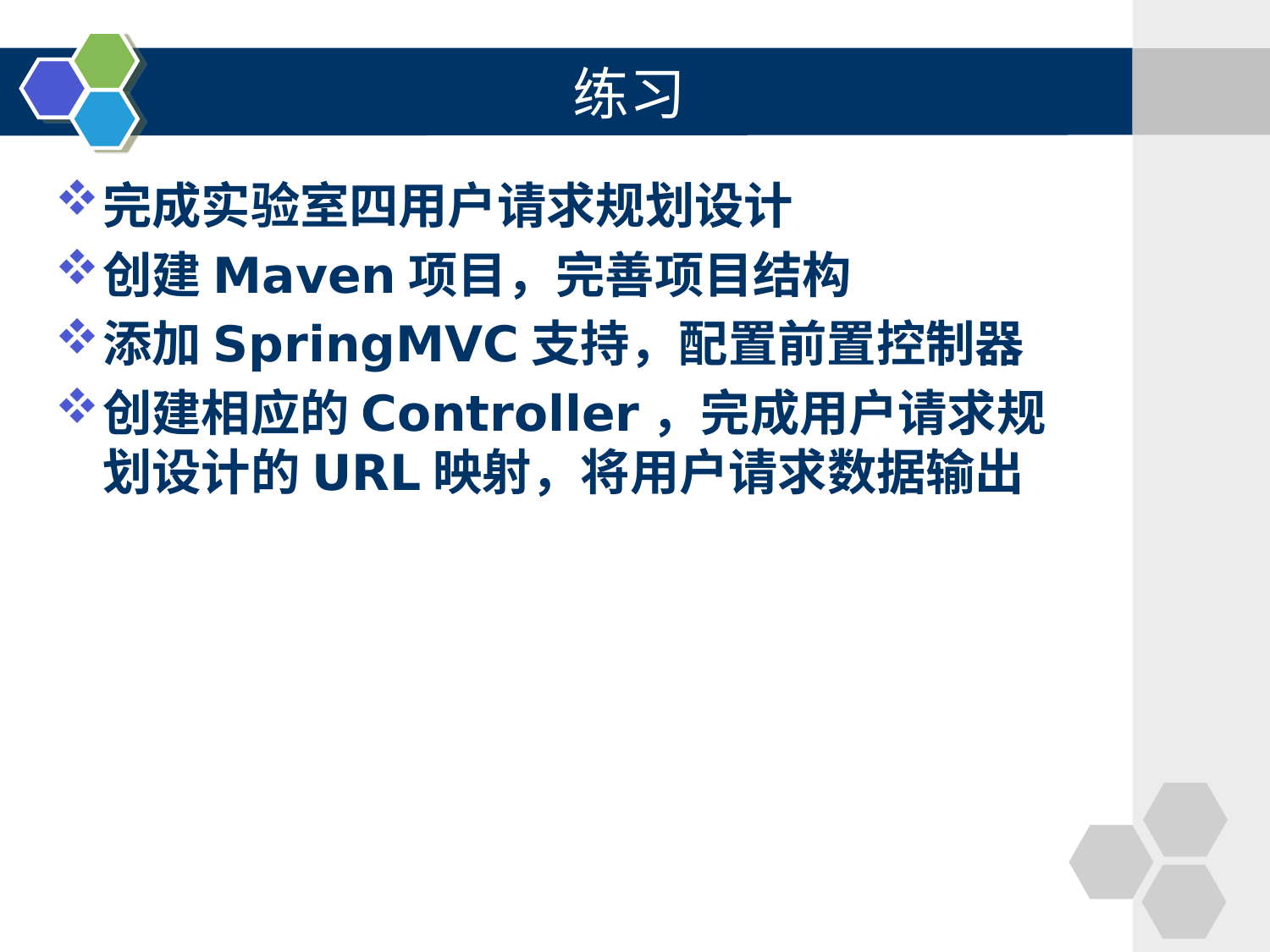

# 练习
完成实验室四用户请求规划设计
创建Maven项目，完善项目结构
添加SpringMVC支持，配置前置控制器
创建相应的Controller，完成用户请求规划设计的URL映射，将用户请求数据输出